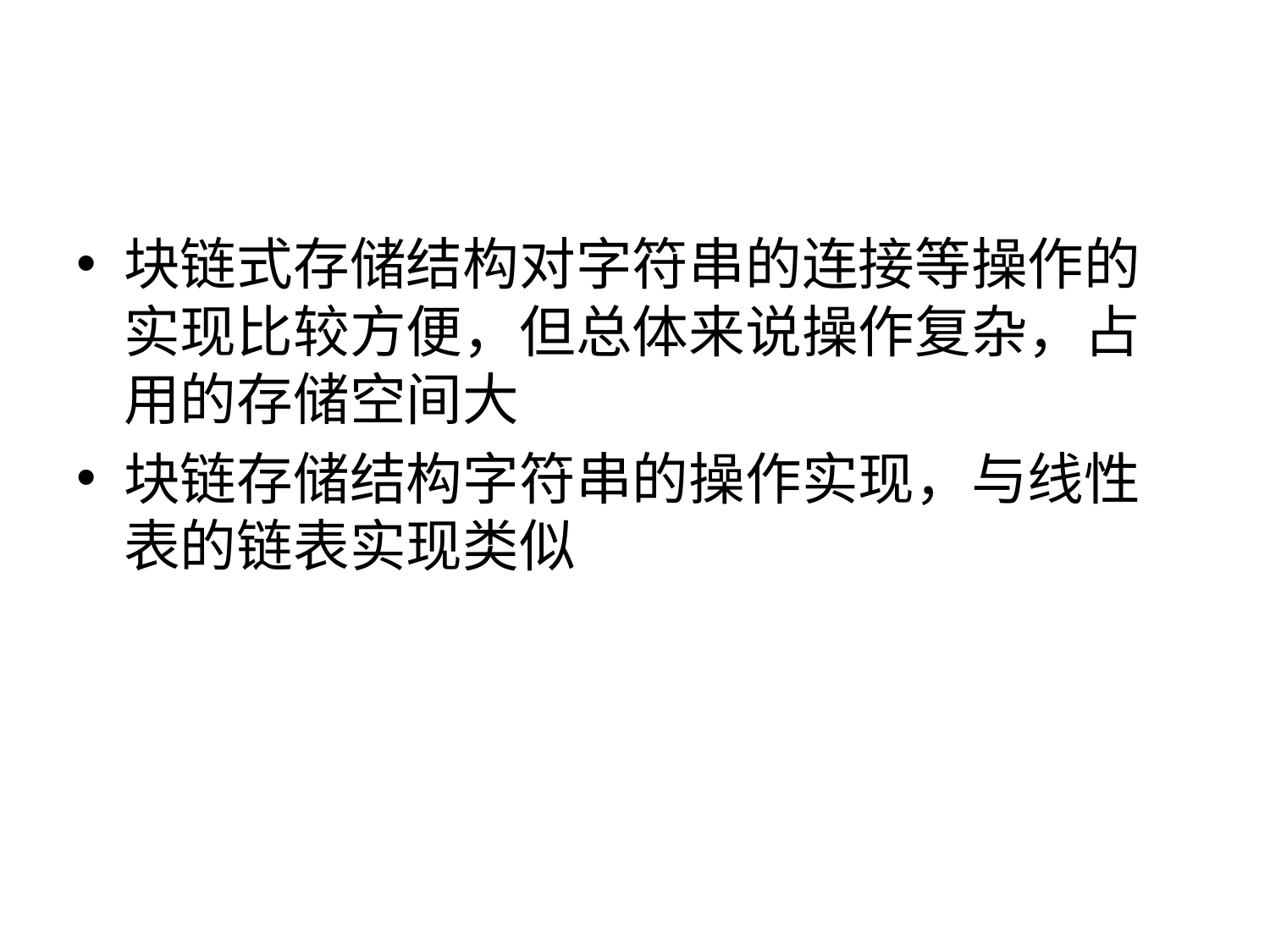

#
块链式存储结构对字符串的连接等操作的实现比较方便，但总体来说操作复杂，占用的存储空间大
块链存储结构字符串的操作实现，与线性表的链表实现类似